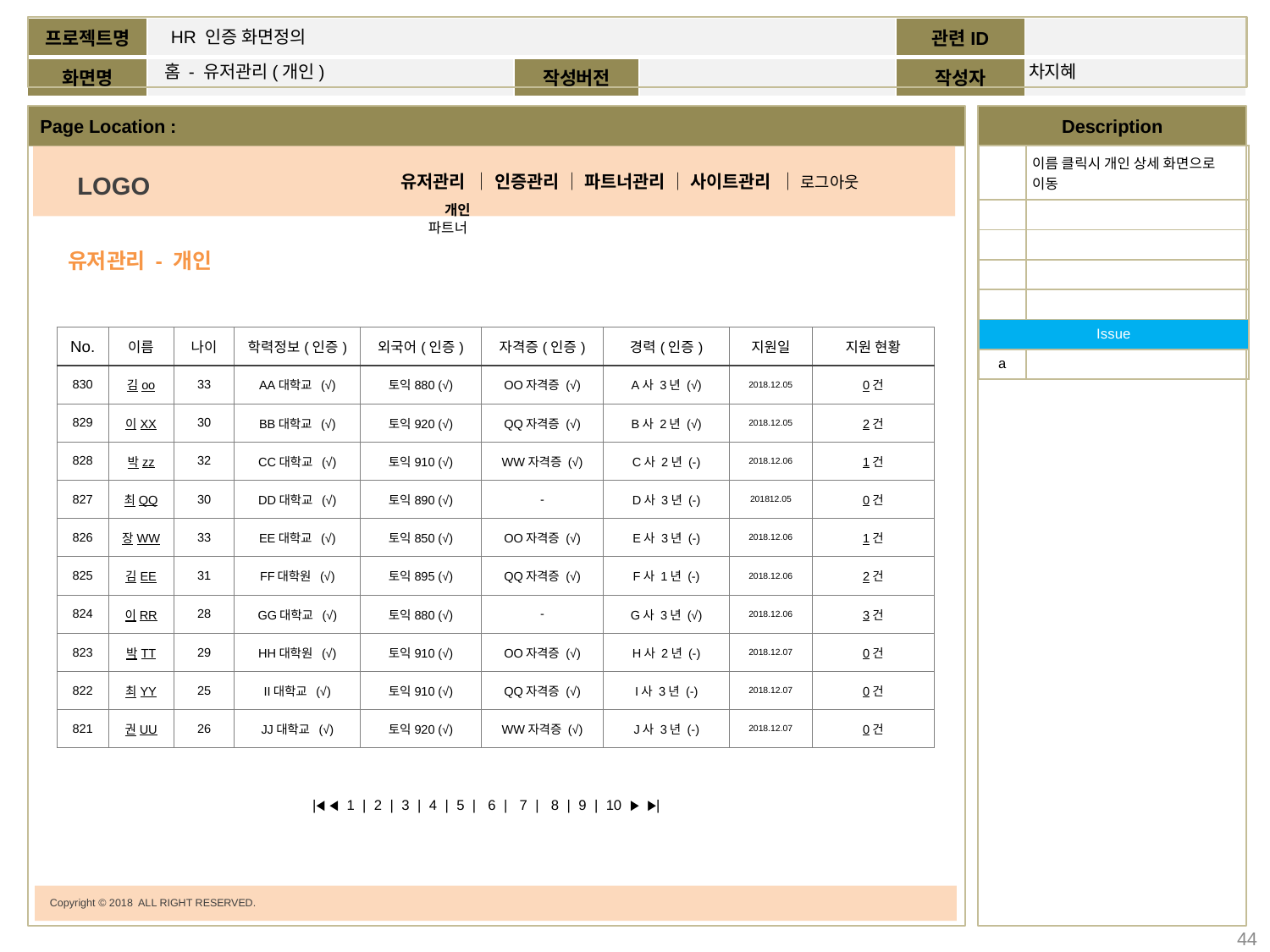

HR 인증 화면정의
홈 - 유저관리(개인)
차지혜
|  | 이름 클릭시 개인 상세 화면으로 이동 |
| --- | --- |
|  |  |
|  |  |
|  |  |
|  |  |
| Issue |  |
| a |  |

LOGO
유저관리  │ 인증관리 │ 파트너관리 │ 사이트관리  │ 로그아웃
개인
 파트너
유저관리 - 개인
| No. | 이름 | 나이 | 학력정보(인증) | 외국어(인증) | 자격증(인증) | 경력(인증) | 지원일 | 지원 현황 |
| --- | --- | --- | --- | --- | --- | --- | --- | --- |
| 830 | 김oo | 33 | AA대학교 (√) | 토익880 (√) | OO자격증 (√) | A사 3년 (√) | 2018.12.05 | 0건 |
| 829 | 이XX | 30 | BB대학교 (√) | 토익920 (√) | QQ자격증 (√) | B사 2년 (√) | 2018.12.05 | 2건 |
| 828 | 박zz | 32 | CC대학교 (√) | 토익910 (√) | WW자격증 (√) | C사 2년 (-) | 2018.12.06 | 1건 |
| 827 | 최QQ | 30 | DD대학교 (√) | 토익890 (√) | - | D사 3년 (-) | 201812.05 | 0건 |
| 826 | 장WW | 33 | EE대학교 (√) | 토익850 (√) | OO자격증 (√) | E사 3년 (-) | 2018.12.06 | 1건 |
| 825 | 김EE | 31 | FF대학원 (√) | 토익895 (√) | QQ자격증 (√) | F사 1년 (-) | 2018.12.06 | 2건 |
| 824 | 이RR | 28 | GG대학교 (√) | 토익880 (√) | - | G사 3년 (√) | 2018.12.06 | 3건 |
| 823 | 박TT | 29 | HH대학원 (√) | 토익910 (√) | OO자격증 (√) | H사 2년 (-) | 2018.12.07 | 0건 |
| 822 | 최YY | 25 | II대학교 (√) | 토익910 (√) | QQ자격증 (√) | I사 3년 (-) | 2018.12.07 | 0건 |
| 821 | 권UU | 26 | JJ대학교 (√) | 토익920 (√) | WW자격증 (√) | J사 3년 (-) | 2018.12.07 | 0건 |
 |◀ ◀  1  |  2  |  3  |  4  |  5  |   6  |   7  |   8  |  9  |  10  ▶  ▶|

Copyright © 2018  ALL RIGHT RESERVED.
44